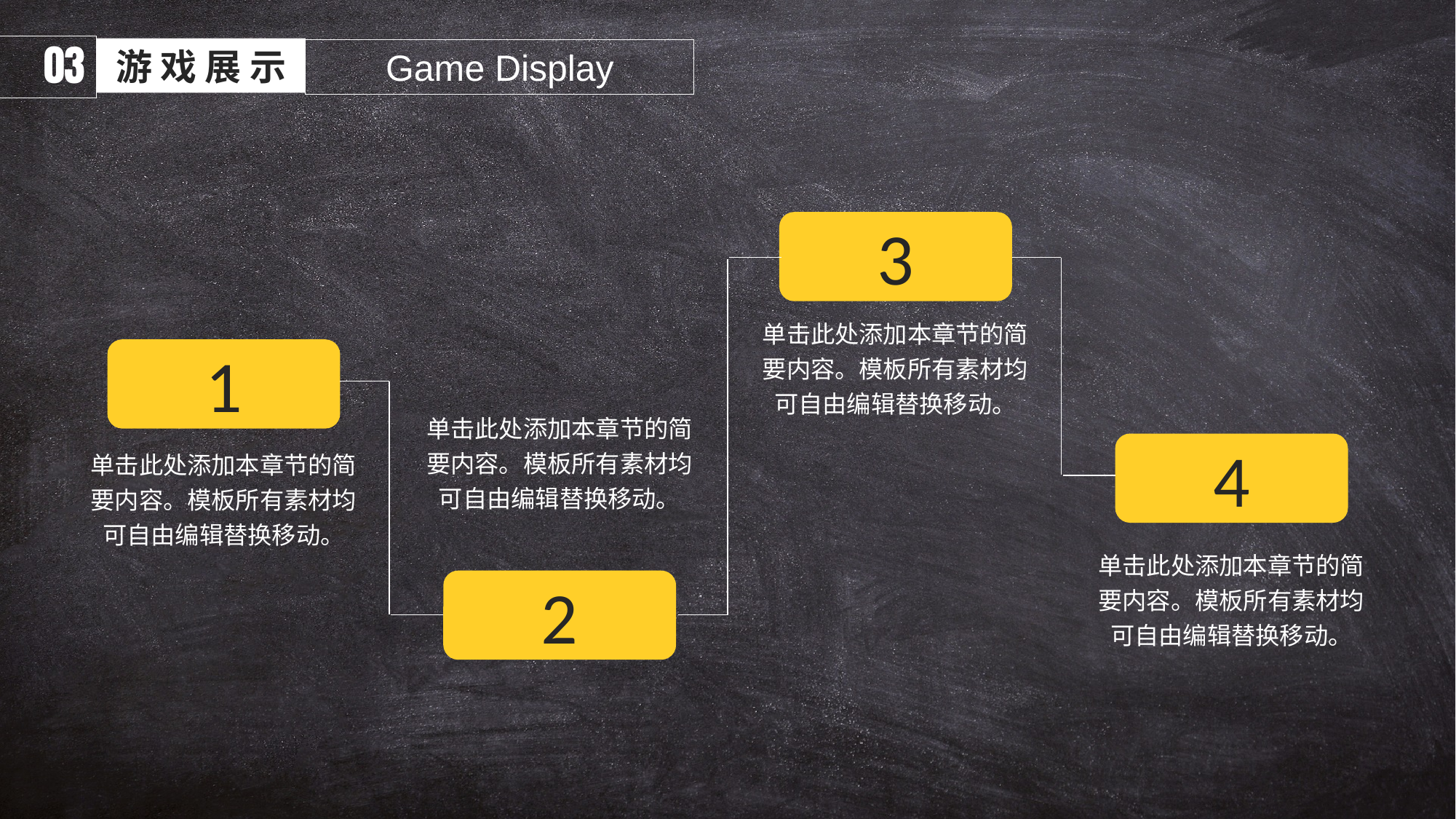

03
游 戏 展 示
Game Display
3

单击此处添加本章节的简要内容。模板所有素材均可自由编辑替换移动。
1

单击此处添加本章节的简要内容。模板所有素材均可自由编辑替换移动。
4

单击此处添加本章节的简要内容。模板所有素材均可自由编辑替换移动。
单击此处添加本章节的简要内容。模板所有素材均可自由编辑替换移动。
2